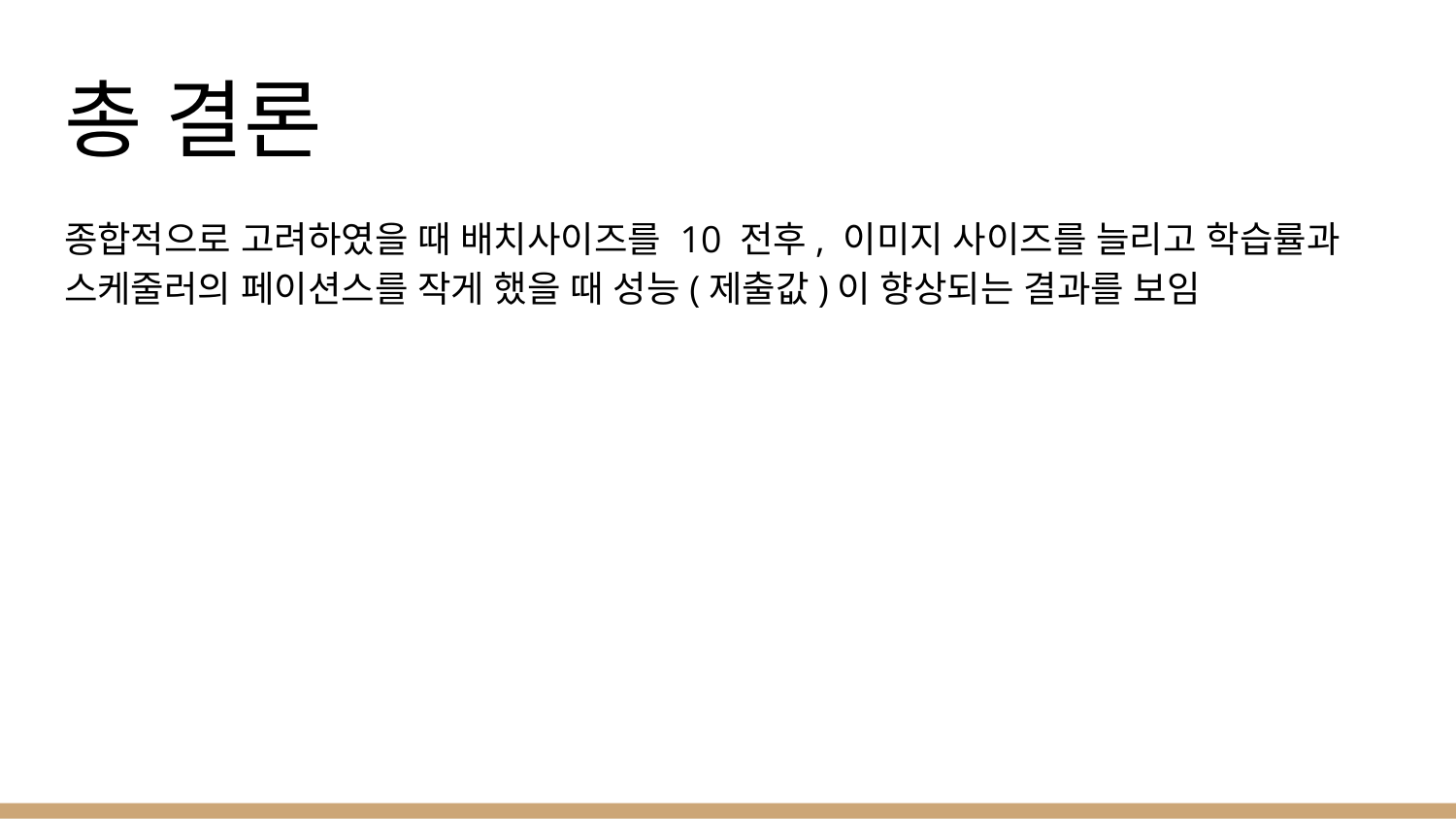

# 총 결론
종합적으로 고려하였을 때 배치사이즈를 10 전후, 이미지 사이즈를 늘리고 학습률과 스케줄러의 페이션스를 작게 했을 때 성능(제출값)이 향상되는 결과를 보임